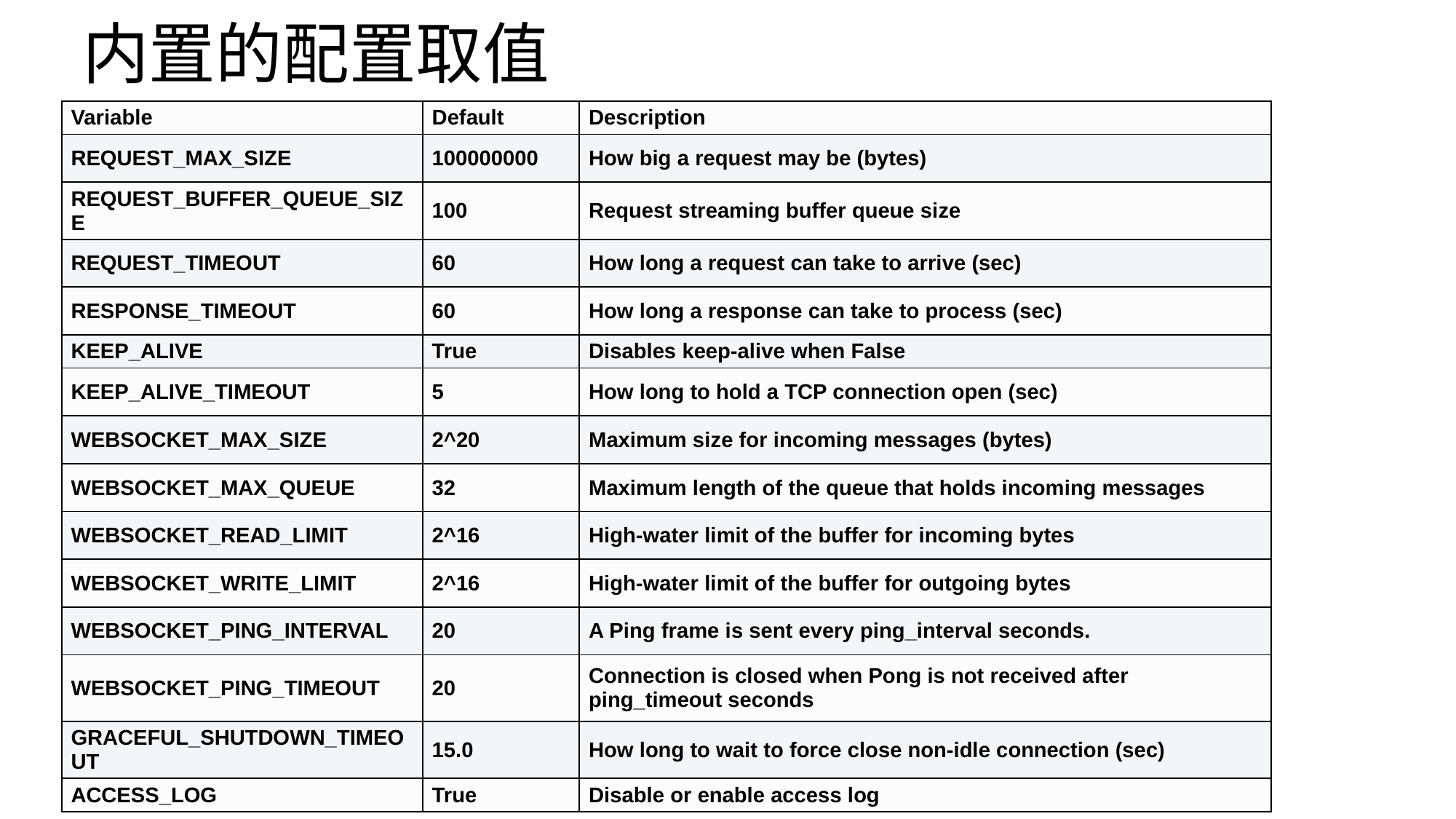

# 内置的配置取值
| Variable | Default | Description |
| --- | --- | --- |
| REQUEST\_MAX\_SIZE | 100000000 | How big a request may be (bytes) |
| REQUEST\_BUFFER\_QUEUE\_SIZE | 100 | Request streaming buffer queue size |
| REQUEST\_TIMEOUT | 60 | How long a request can take to arrive (sec) |
| RESPONSE\_TIMEOUT | 60 | How long a response can take to process (sec) |
| KEEP\_ALIVE | True | Disables keep-alive when False |
| KEEP\_ALIVE\_TIMEOUT | 5 | How long to hold a TCP connection open (sec) |
| WEBSOCKET\_MAX\_SIZE | 2^20 | Maximum size for incoming messages (bytes) |
| WEBSOCKET\_MAX\_QUEUE | 32 | Maximum length of the queue that holds incoming messages |
| WEBSOCKET\_READ\_LIMIT | 2^16 | High-water limit of the buffer for incoming bytes |
| WEBSOCKET\_WRITE\_LIMIT | 2^16 | High-water limit of the buffer for outgoing bytes |
| WEBSOCKET\_PING\_INTERVAL | 20 | A Ping frame is sent every ping\_interval seconds. |
| WEBSOCKET\_PING\_TIMEOUT | 20 | Connection is closed when Pong is not received after ping\_timeout seconds |
| GRACEFUL\_SHUTDOWN\_TIMEOUT | 15.0 | How long to wait to force close non-idle connection (sec) |
| ACCESS\_LOG | True | Disable or enable access log |